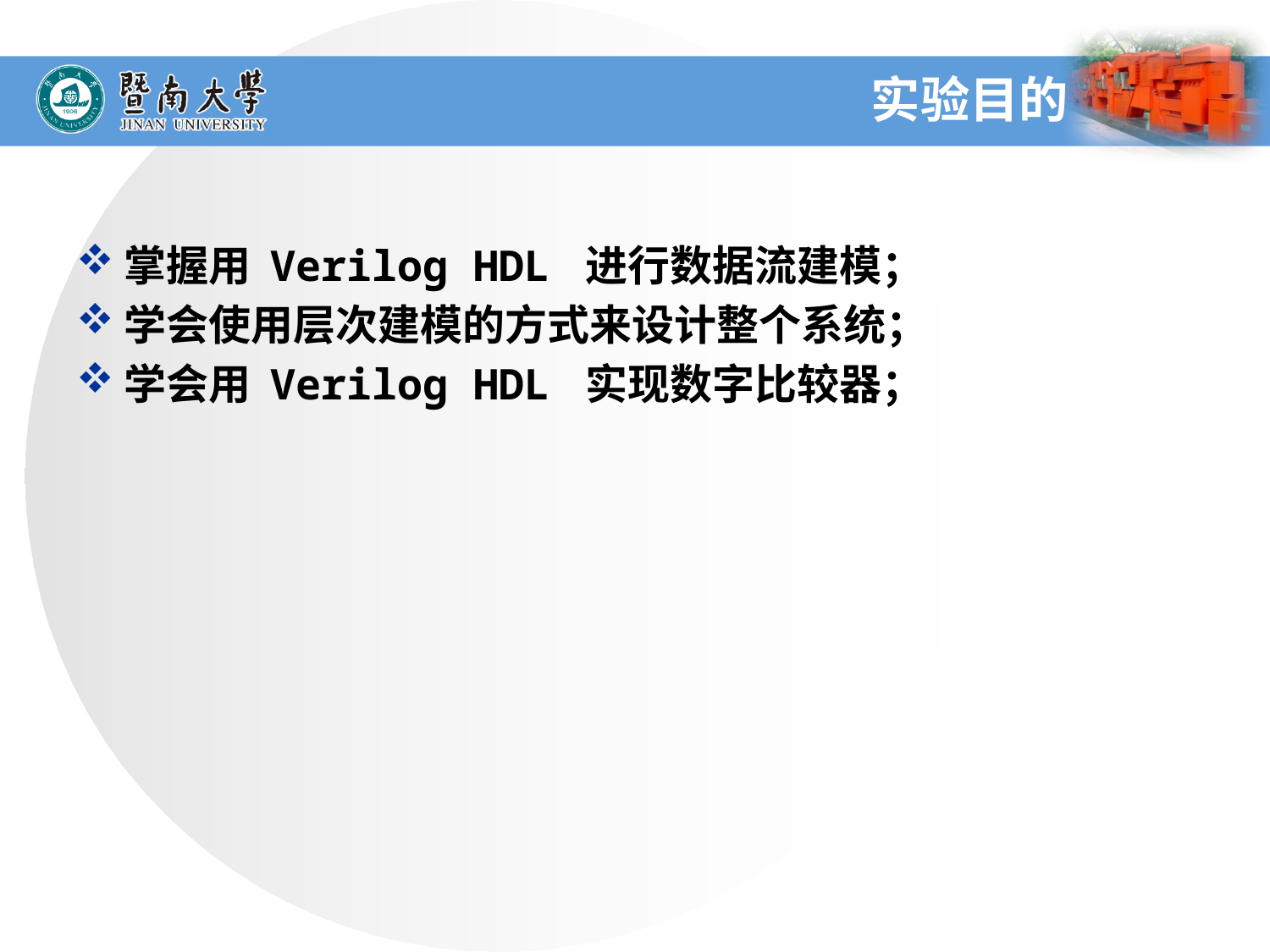

# 实验目的
掌握用 Verilog HDL 进行数据流建模；
学会使用层次建模的方式来设计整个系统；
学会用 Verilog HDL 实现数字比较器；